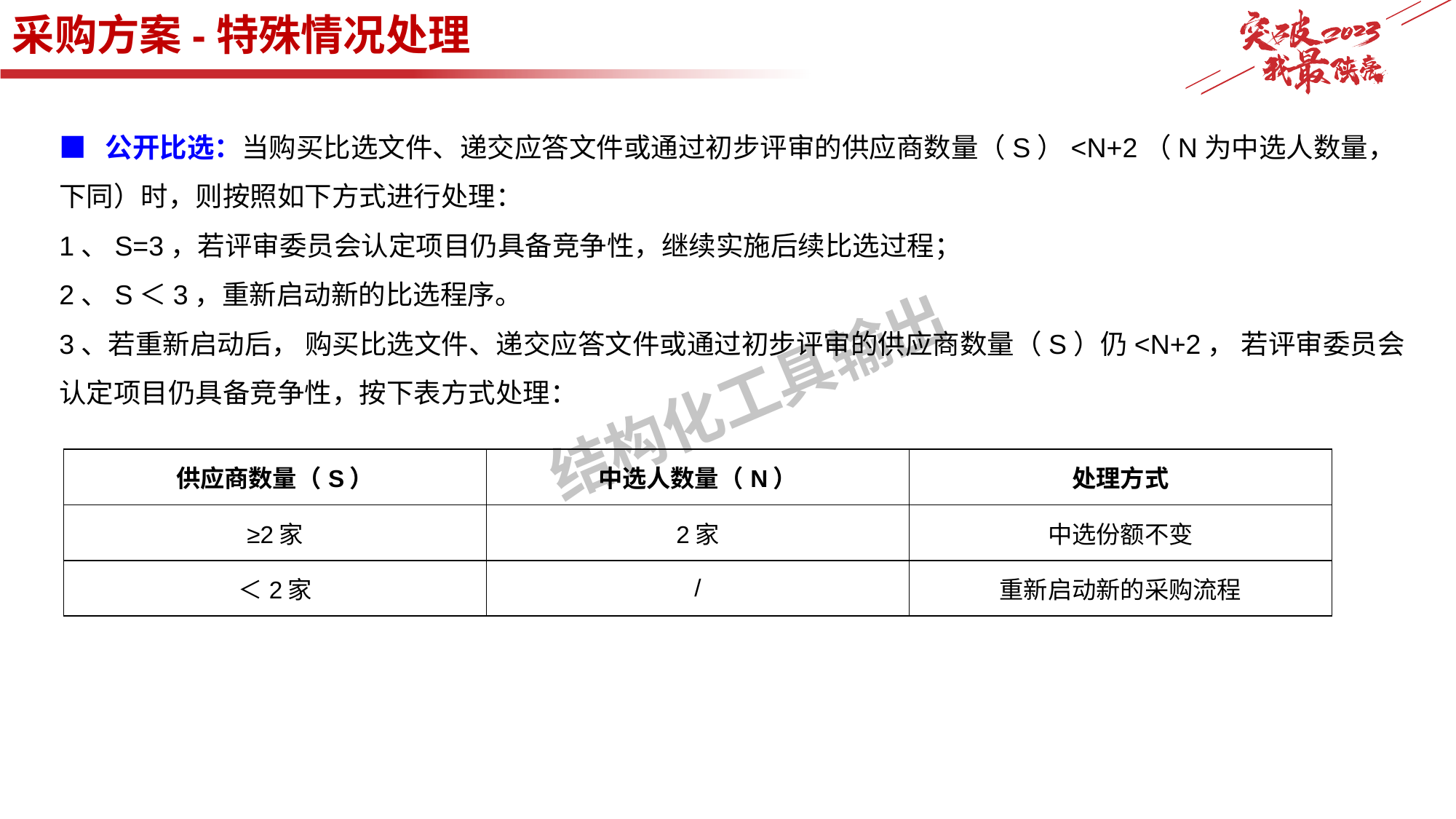

# 采购方案-特殊情况处理
■  公开比选：当购买比选文件、递交应答文件或通过初步评审的供应商数量（S）<N+2（N为中选人数量，下同）时，则按照如下方式进行处理：
1、S=3，若评审委员会认定项目仍具备竞争性，继续实施后续比选过程；
2、S＜3，重新启动新的比选程序。
3、若重新启动后， 购买比选文件、递交应答文件或通过初步评审的供应商数量（S）仍<N+2， 若评审委员会认定项目仍具备竞争性，按下表方式处理：

| 供应商数量（S） | 中选人数量（N） | 处理方式 |
| --- | --- | --- |
| ≥2家 | 2家 | 中选份额不变 |
| ＜2家 | / | 重新启动新的采购流程 |